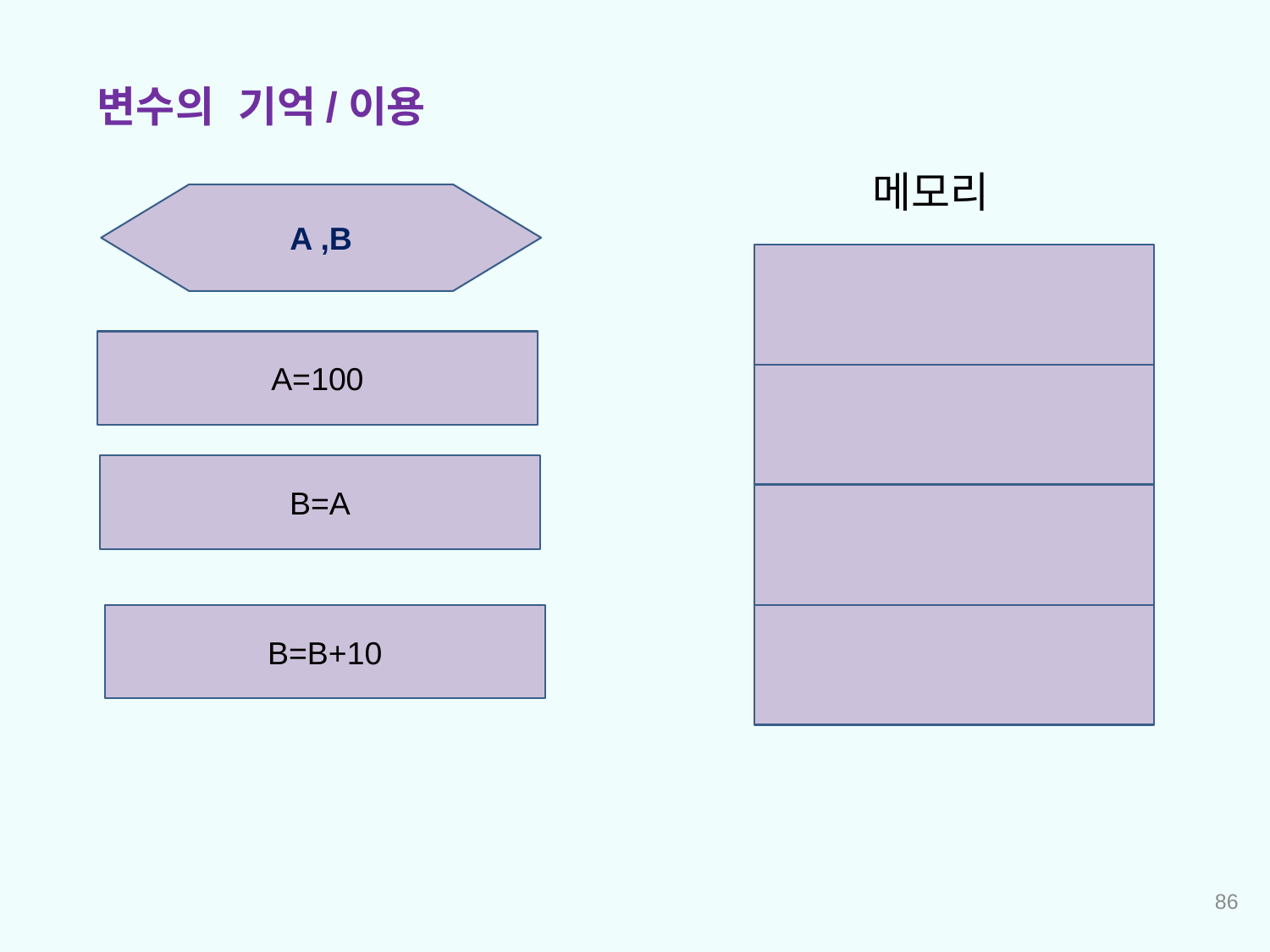

변수의  기억/이용
메모리
A ,B

A=100

B=A

B=B+10

86